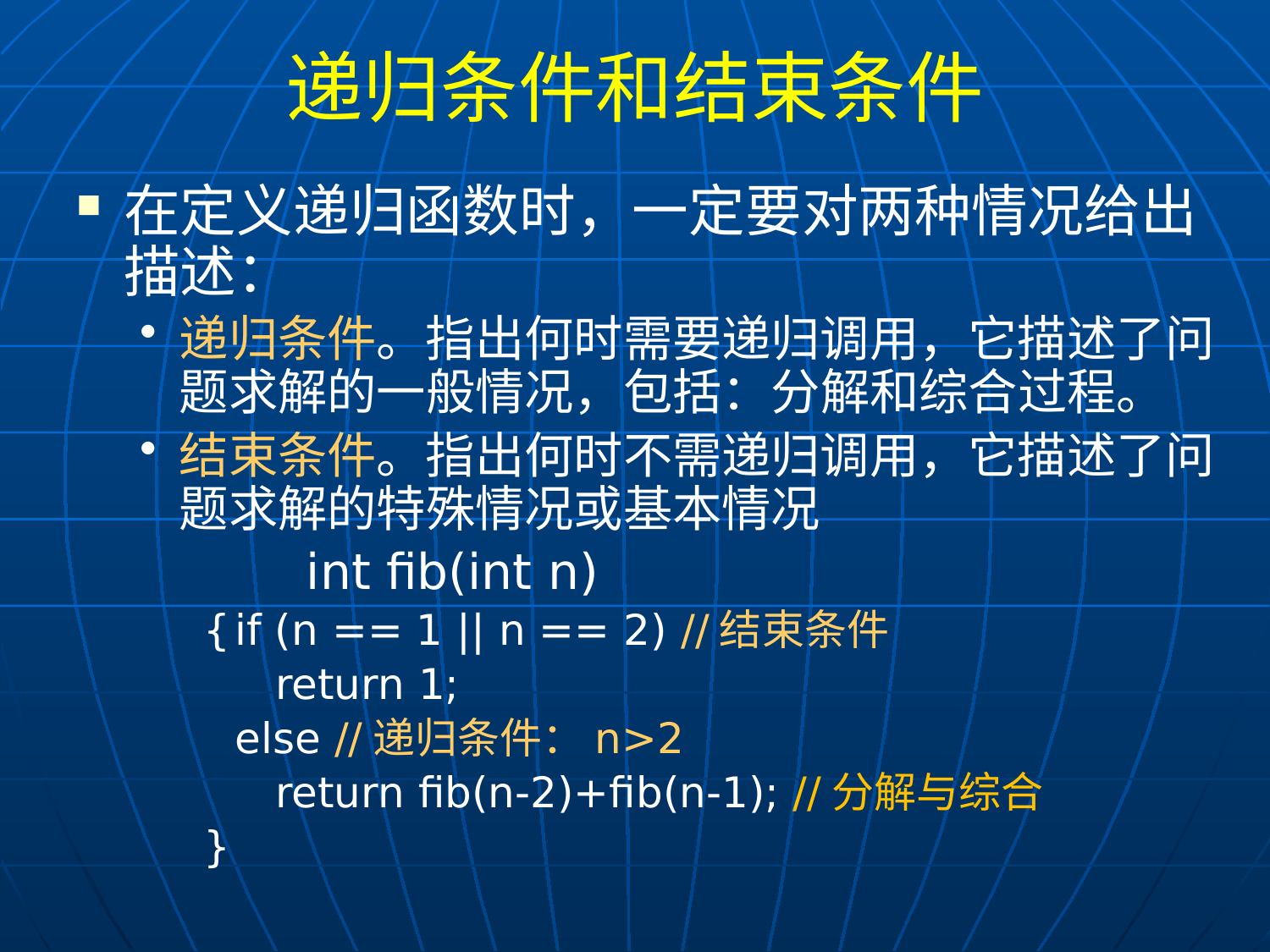

# 递归条件和结束条件
在定义递归函数时，一定要对两种情况给出描述：
递归条件。指出何时需要递归调用，它描述了问题求解的一般情况，包括：分解和综合过程。
结束条件。指出何时不需递归调用，它描述了问题求解的特殊情况或基本情况
		int fib(int n)
{	if (n == 1 || n == 2) //结束条件
	   return 1;
	else //递归条件：n>2
	   return fib(n-2)+fib(n-1); //分解与综合
}